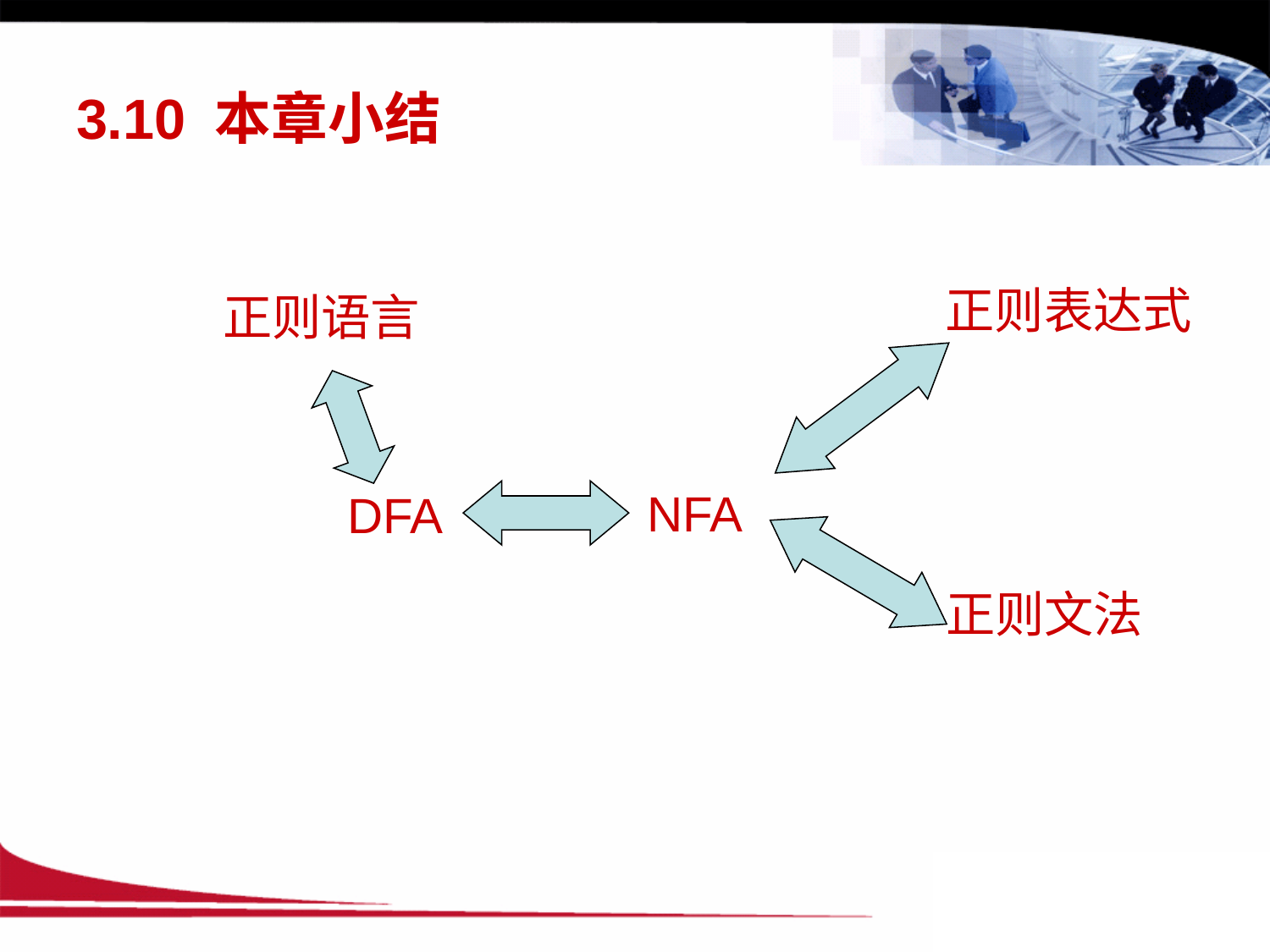

# 3.10 本章小结
正则表达式

正则语言

DFA
NFA

正则文法